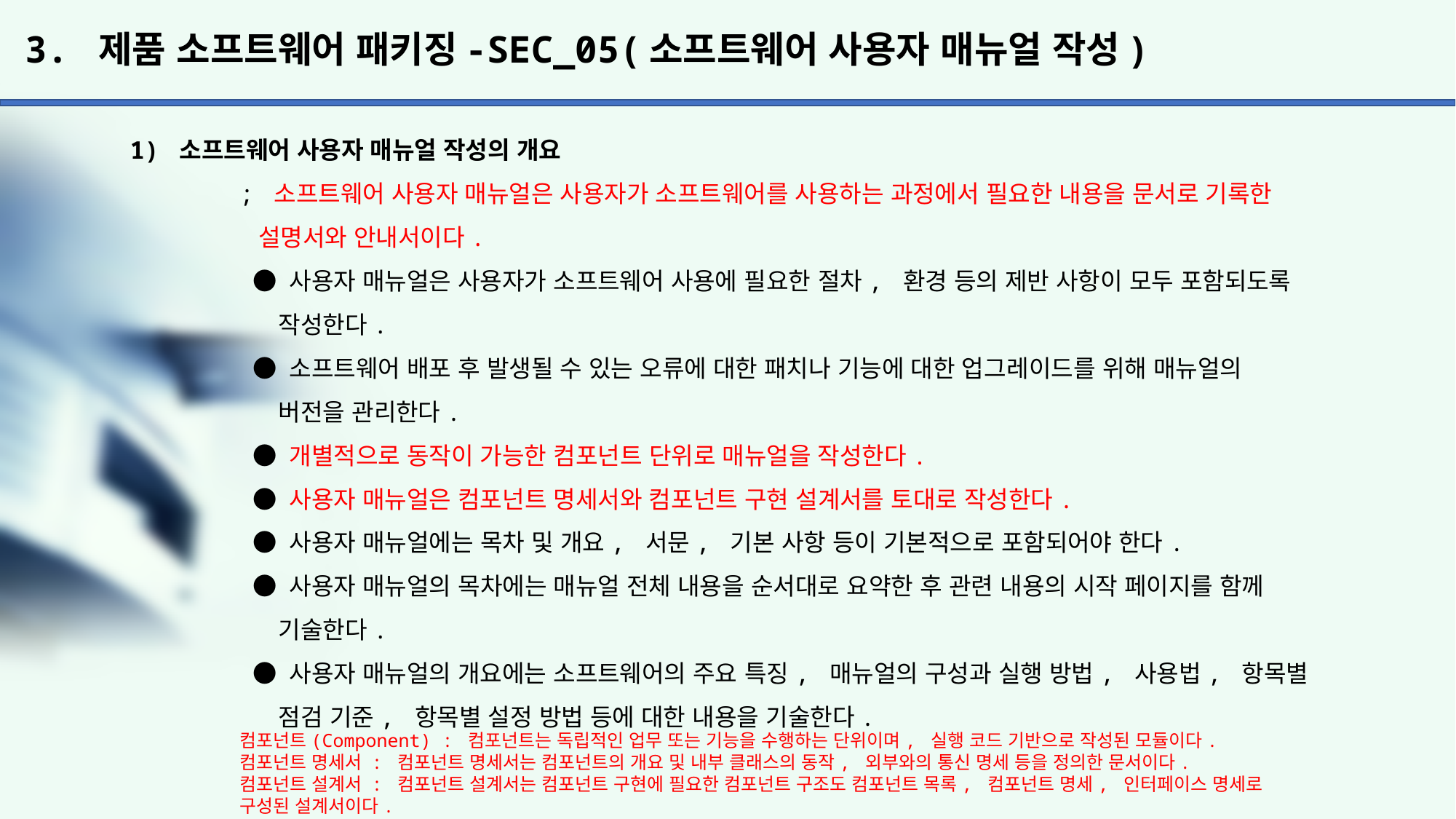

# 3. 제품 소프트웨어 패키징-SEC_05(소프트웨어 사용자 매뉴얼 작성)
1) 소프트웨어 사용자 매뉴얼 작성의 개요
	; 소프트웨어 사용자 매뉴얼은 사용자가 소프트웨어를 사용하는 과정에서 필요한 내용을 문서로 기록한
	  설명서와 안내서이다.
	  ● 사용자 매뉴얼은 사용자가 소프트웨어 사용에 필요한 절차, 환경 등의 제반 사항이 모두 포함되도록
	     작성한다.
	  ● 소프트웨어 배포 후 발생될 수 있는 오류에 대한 패치나 기능에 대한 업그레이드를 위해 매뉴얼의
	     버전을 관리한다.
	  ● 개별적으로 동작이 가능한 컴포넌트 단위로 매뉴얼을 작성한다.
	  ● 사용자 매뉴얼은 컴포넌트 명세서와 컴포넌트 구현 설계서를 토대로 작성한다.
	  ● 사용자 매뉴얼에는 목차 및 개요, 서문, 기본 사항 등이 기본적으로 포함되어야 한다.
	  ● 사용자 매뉴얼의 목차에는 매뉴얼 전체 내용을 순서대로 요약한 후 관련 내용의 시작 페이지를 함께
	     기술한다.
	  ● 사용자 매뉴얼의 개요에는 소프트웨어의 주요 특징, 매뉴얼의 구성과 실행 방법, 사용법, 항목별
	     점검 기준, 항목별 설정 방법 등에 대한 내용을 기술한다.
컴포넌트(Component) : 컴포넌트는 독립적인 업무 또는 기능을 수행하는 단위이며, 실행 코드 기반으로 작성된 모듈이다.
컴포넌트 명세서 : 컴포넌트 명세서는 컴포넌트의 개요 및 내부 클래스의 동작, 외부와의 통신 명세 등을 정의한 문서이다.
컴포넌트 설계서 : 컴포넌트 설계서는 컴포넌트 구현에 필요한 컴포넌트 구조도 컴포넌트 목록, 컴포넌트 명세, 인터페이스 명세로 구성된 설계서이다.